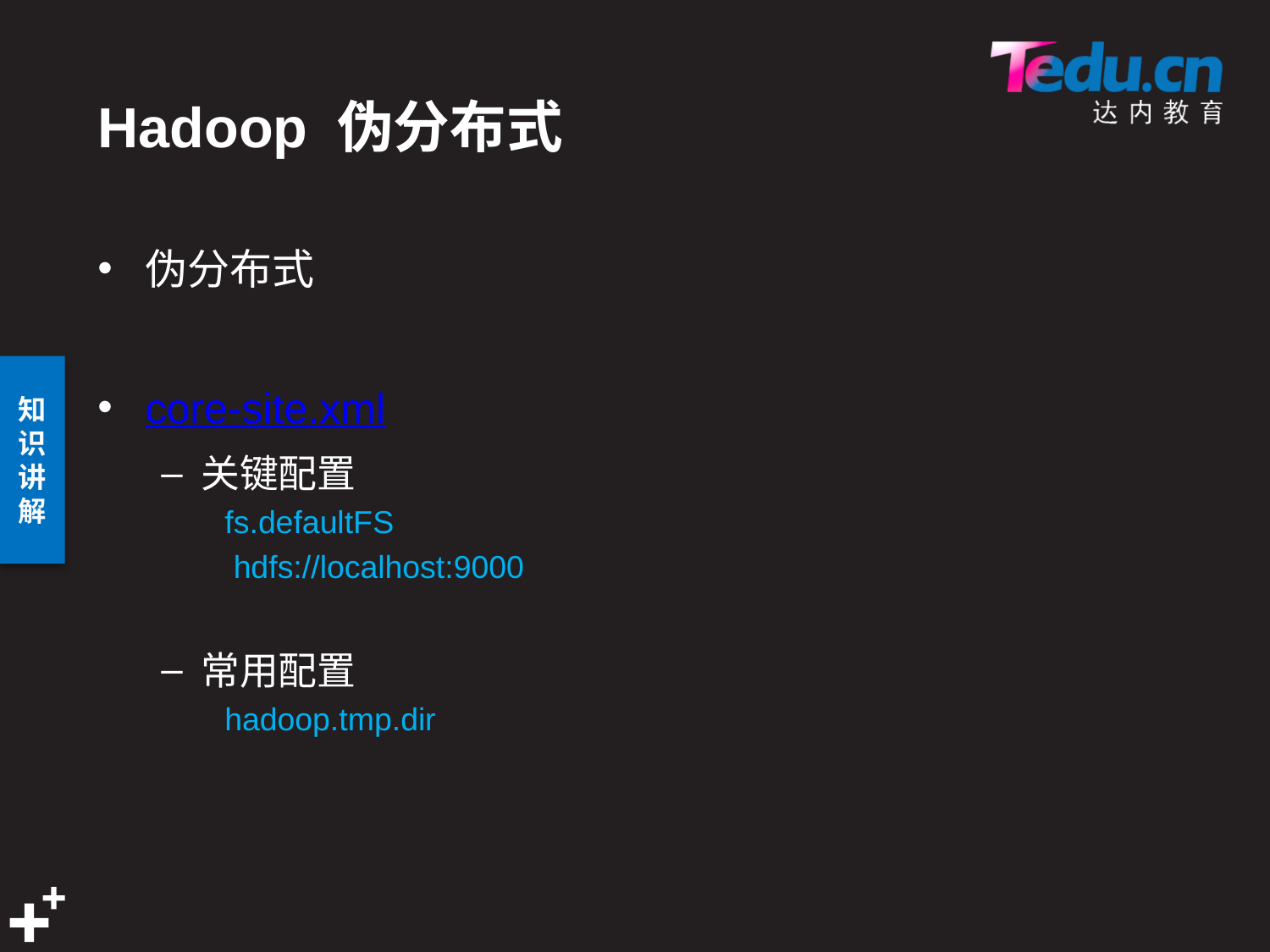

# Hadoop 伪分布式
伪分布式

core-site.xml
关键配置
fs.defaultFS
 hdfs://localhost:9000

常用配置
hadoop.tmp.dir